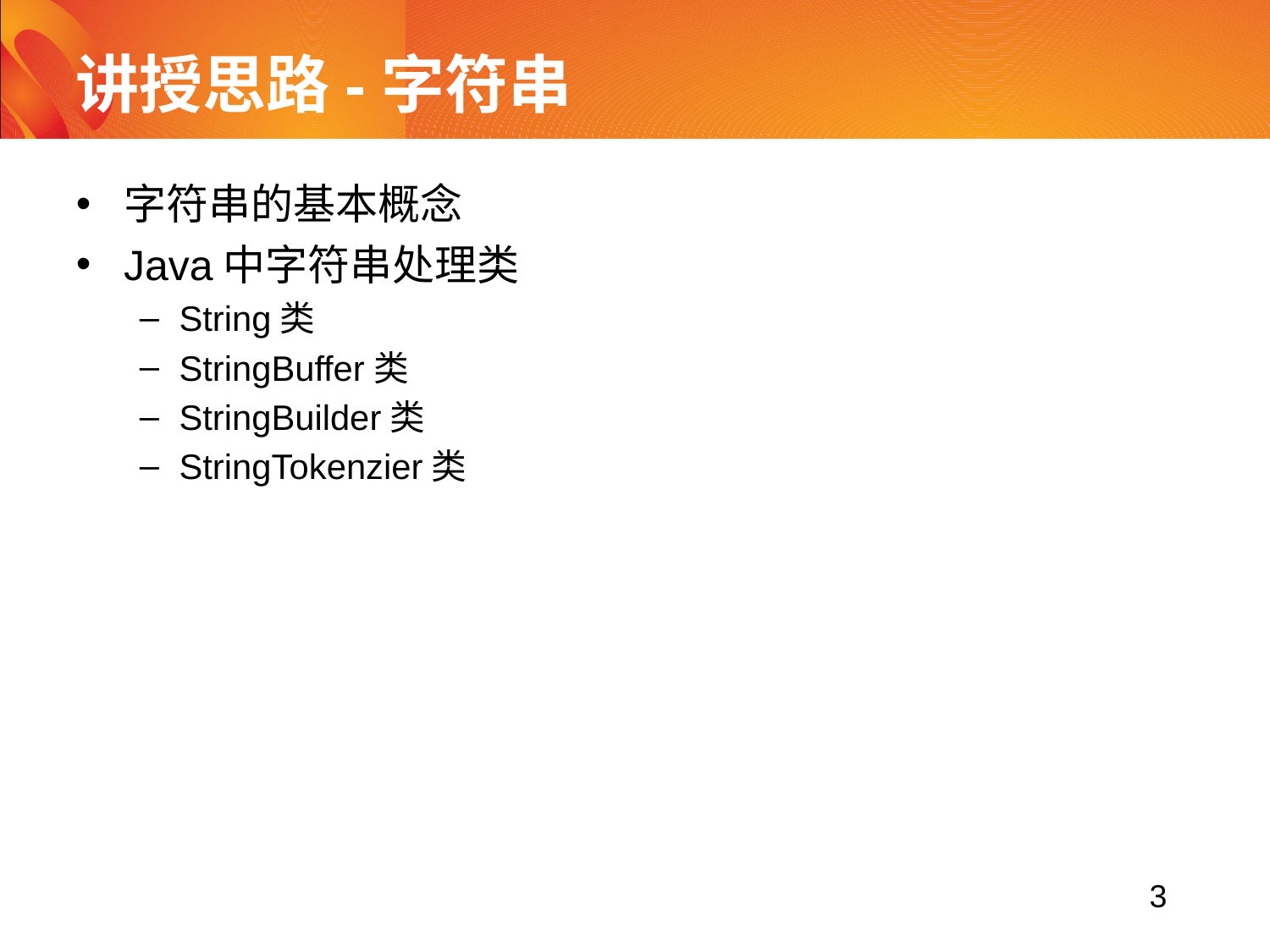

# 讲授思路-字符串
字符串的基本概念
Java中字符串处理类
String类
StringBuffer类
StringBuilder类
StringTokenzier类